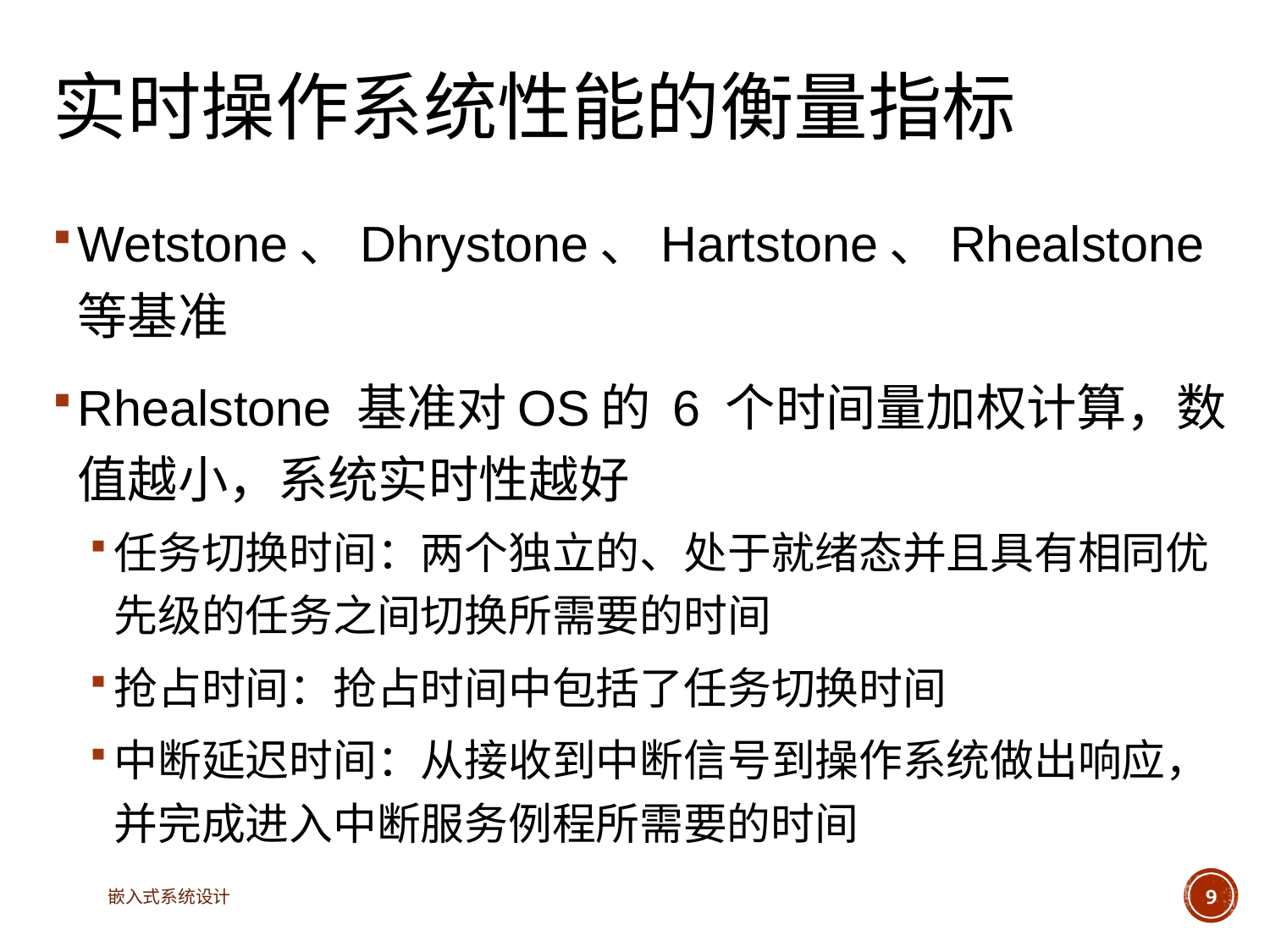

# 实时操作系统性能的衡量指标
Wetstone、Dhrystone、Hartstone、Rhealstone等基准
Rhealstone 基准对OS的 6 个时间量加权计算，数值越小，系统实时性越好
任务切换时间：两个独立的、处于就绪态并且具有相同优先级的任务之间切换所需要的时间
抢占时间：抢占时间中包括了任务切换时间
中断延迟时间：从接收到中断信号到操作系统做出响应，并完成进入中断服务例程所需要的时间
嵌入式系统设计
9